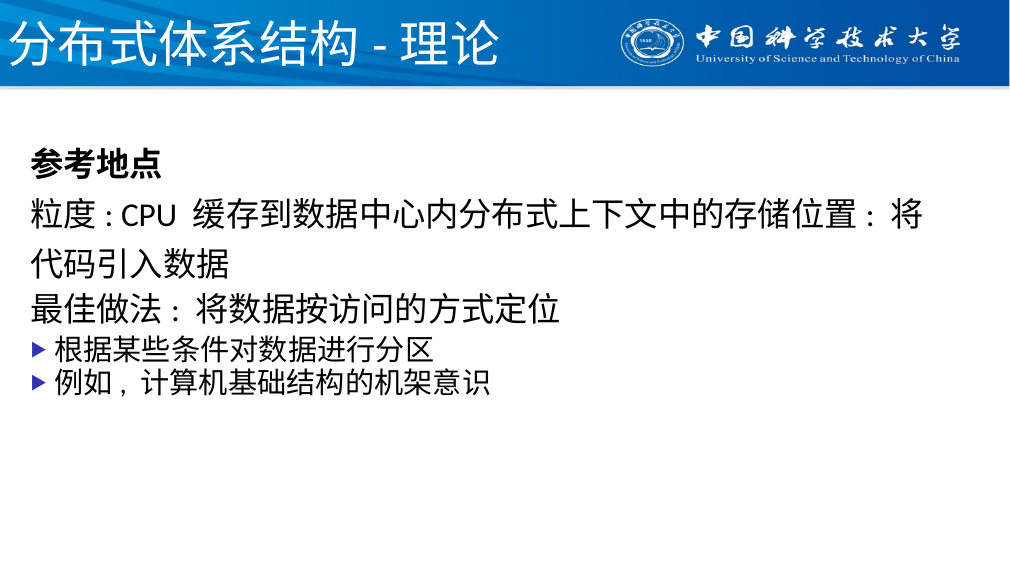

# 分布式体系结构-理论
参考地点
粒度: CPU 缓存到数据中心内分布式上下文中的存储位置: 将代码引入数据
最佳做法: 将数据按访问的方式定位
▶根据某些条件对数据进行分区
▶例如, 计算机基础结构的机架意识